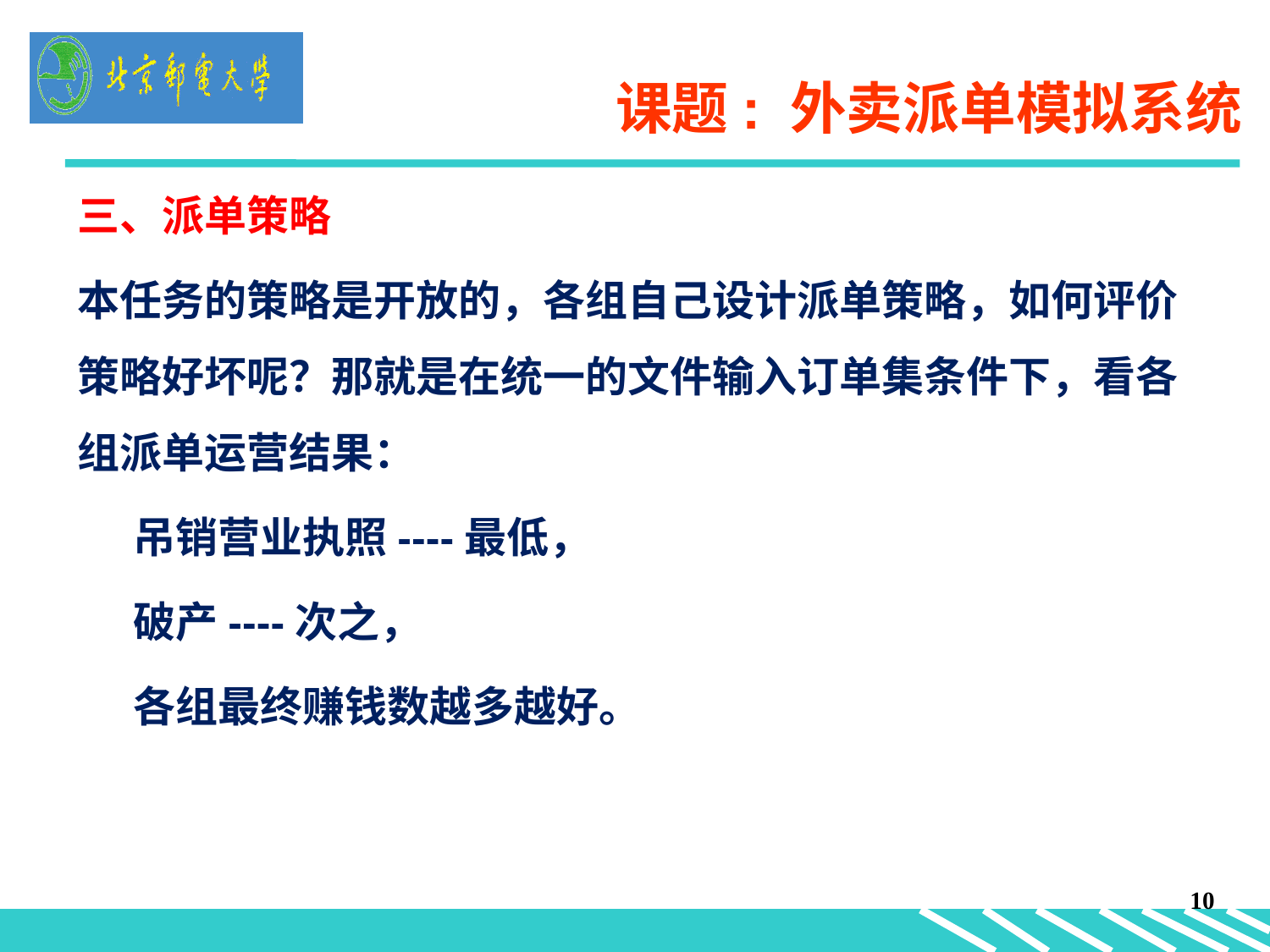

# 课题: 外卖派单模拟系统
三、派单策略
本任务的策略是开放的，各组自己设计派单策略，如何评价策略好坏呢？那就是在统一的文件输入订单集条件下，看各组派单运营结果：
吊销营业执照----最低，
破产----次之，
各组最终赚钱数越多越好。
10